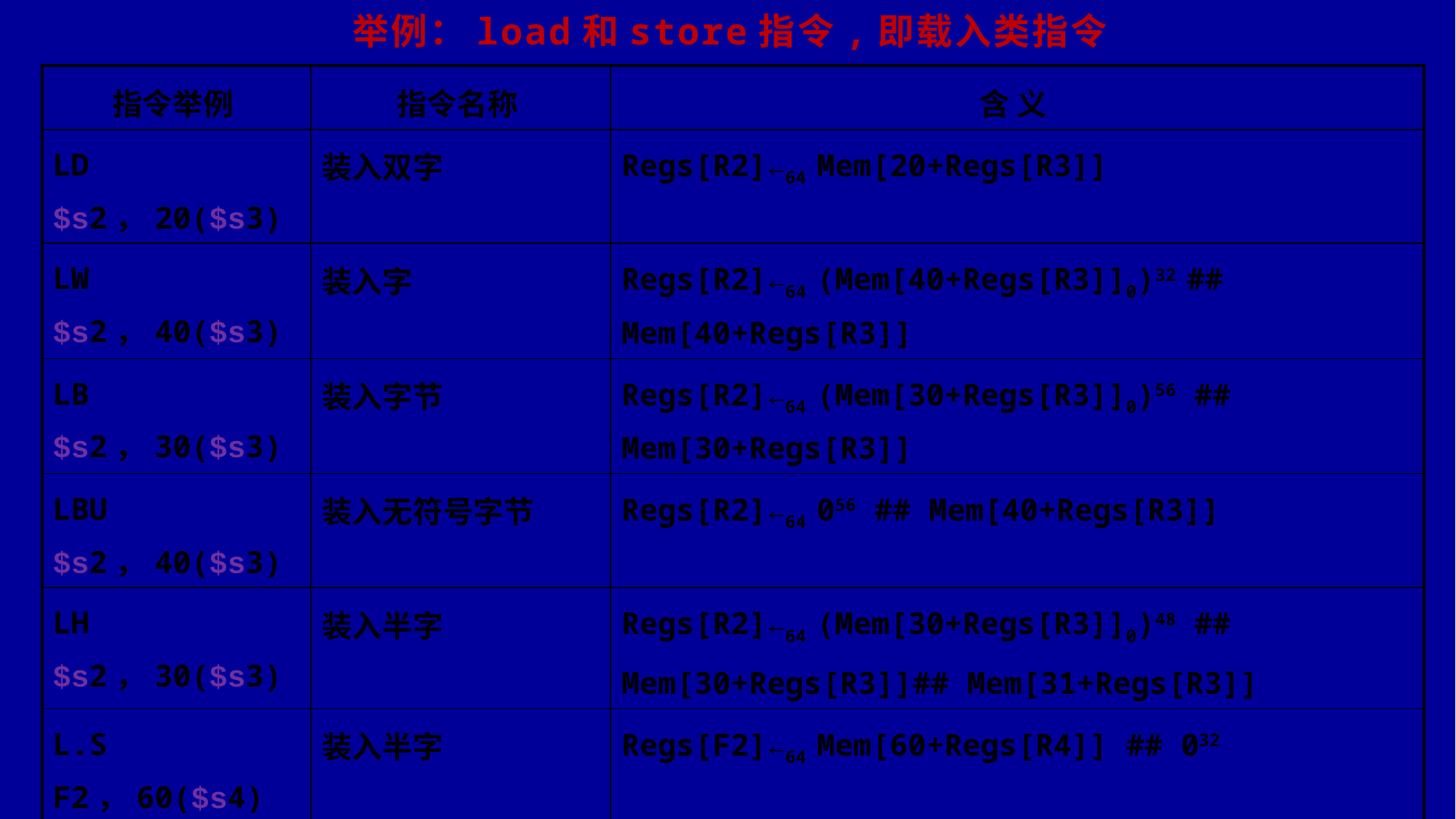

举例：load和store指令,即载入类指令
| 指令举例 | 指令名称 | 含 义 |
| --- | --- | --- |
| LD $s2，20($s3) | 装入双字 | Regs[R2]←64 Mem[20+Regs[R3]] |
| LW $s2，40($s3) | 装入字 | Regs[R2]←64 (Mem[40+Regs[R3]]0)32 ## Mem[40+Regs[R3]] |
| LB $s2，30($s3) | 装入字节 | Regs[R2]←64 (Mem[30+Regs[R3]]0)56 ## Mem[30+Regs[R3]] |
| LBU $s2，40($s3) | 装入无符号字节 | Regs[R2]←64 056 ## Mem[40+Regs[R3]] |
| LH $s2，30($s3) | 装入半字 | Regs[R2]←64 (Mem[30+Regs[R3]]0)48 ## Mem[30+Regs[R3]]## Mem[31+Regs[R3]] |
| L.S F2，60($s4) | 装入半字 | Regs[F2]←64 Mem[60+Regs[R4]] ## 032 |
| L.D F2，40($s3) | 装入双精度浮点数 | Regs[F2]←64 Mem[40+Regs[R3]] |
| SD $s4，300($s5) | 保存双字 | Mem[300+Regs[R5]]←64 Regs[R4] |
| SW $s4，300($s5) | 保存字 | Mem[300+Regs[R5]]←32 Regs[R4] |
| S.S F2，40($s2) | 保存单精度浮点数 | Mem[40+Regs[R2]]←32 Regs[F2] 0··31 |
| SH $s5，502($s4) | 保存半字 | Mem[502+Regs[R4]]←16 Regs[R5] 48··.63 |